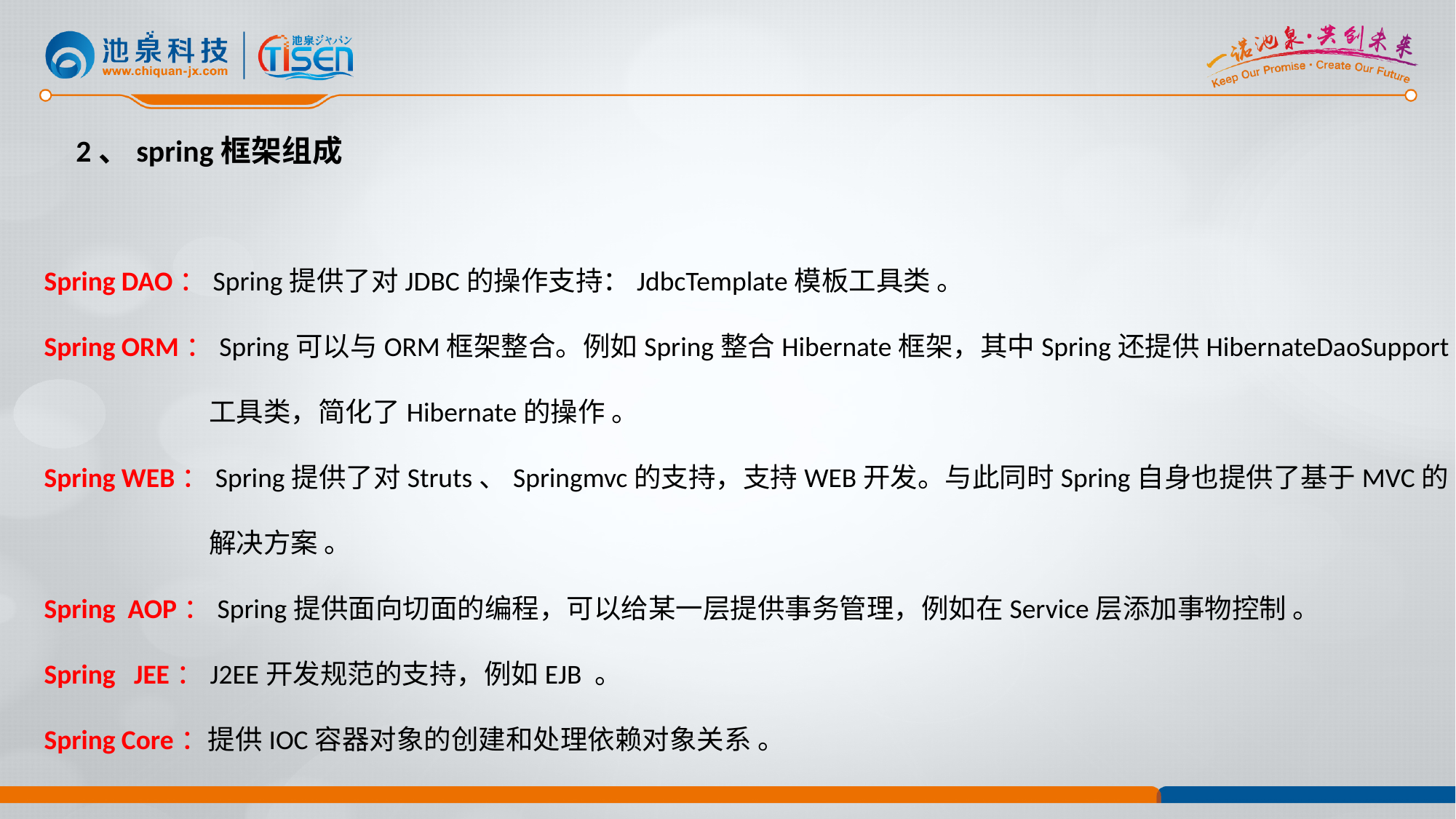

2、spring框架组成
Spring DAO：Spring提供了对JDBC的操作支持：JdbcTemplate模板工具类 。
Spring ORM：Spring可以与ORM框架整合。例如Spring整合Hibernate框架，其中Spring还提供HibernateDaoSupport
	        工具类，简化了Hibernate的操作 。
Spring WEB：Spring提供了对Struts、Springmvc的支持，支持WEB开发。与此同时Spring自身也提供了基于MVC的
	        解决方案 。
Spring  AOP：Spring提供面向切面的编程，可以给某一层提供事务管理，例如在Service层添加事物控制 。
Spring   JEE：J2EE开发规范的支持，例如EJB 。
Spring Core：提供IOC容器对象的创建和处理依赖对象关系 。